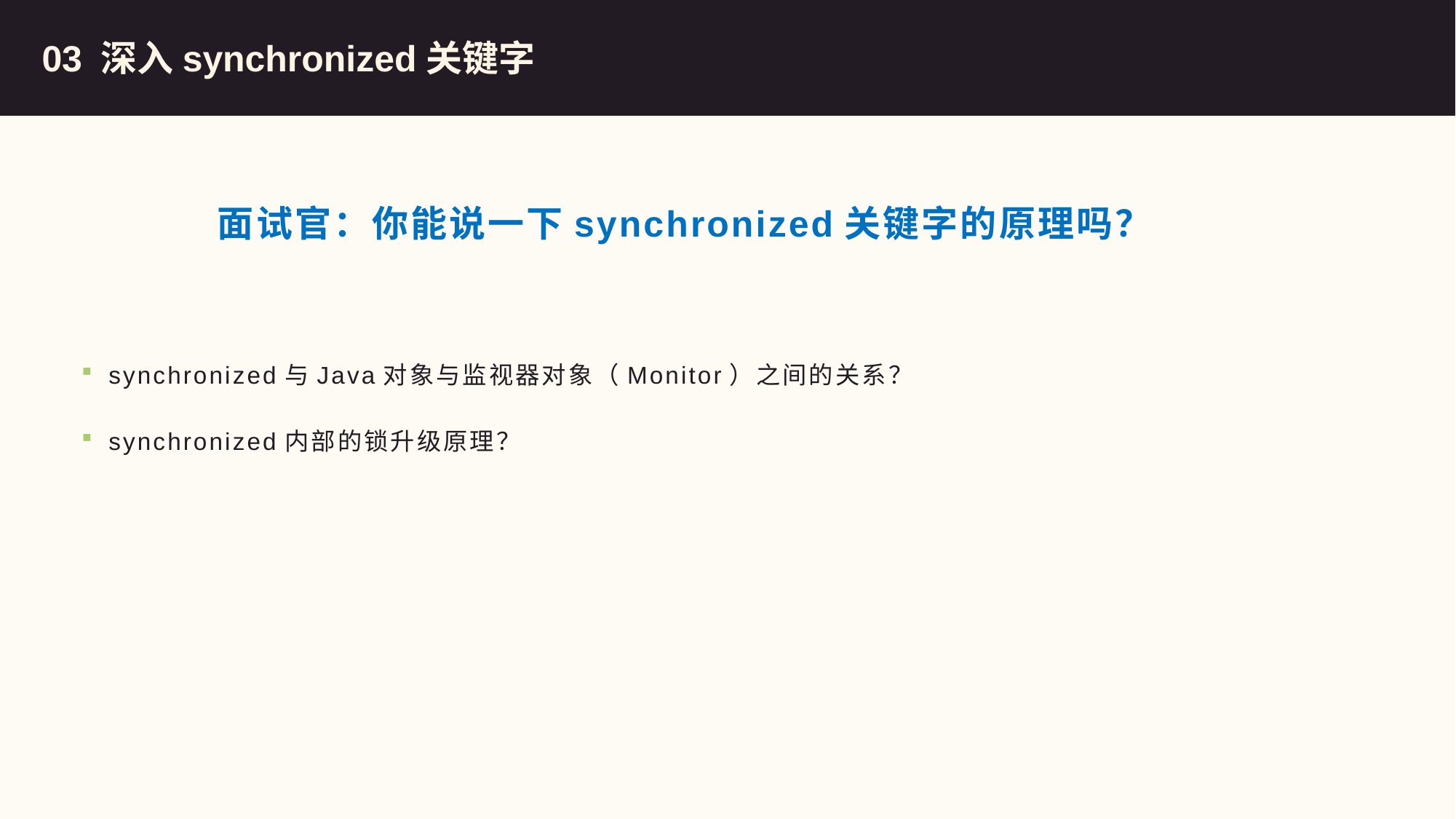

总结
03 深入synchronized关键字

面试官：你能说一下synchronized关键字的原理吗？
synchronized与Java对象与监视器对象（Monitor）之间的关系？
synchronized内部的锁升级原理？